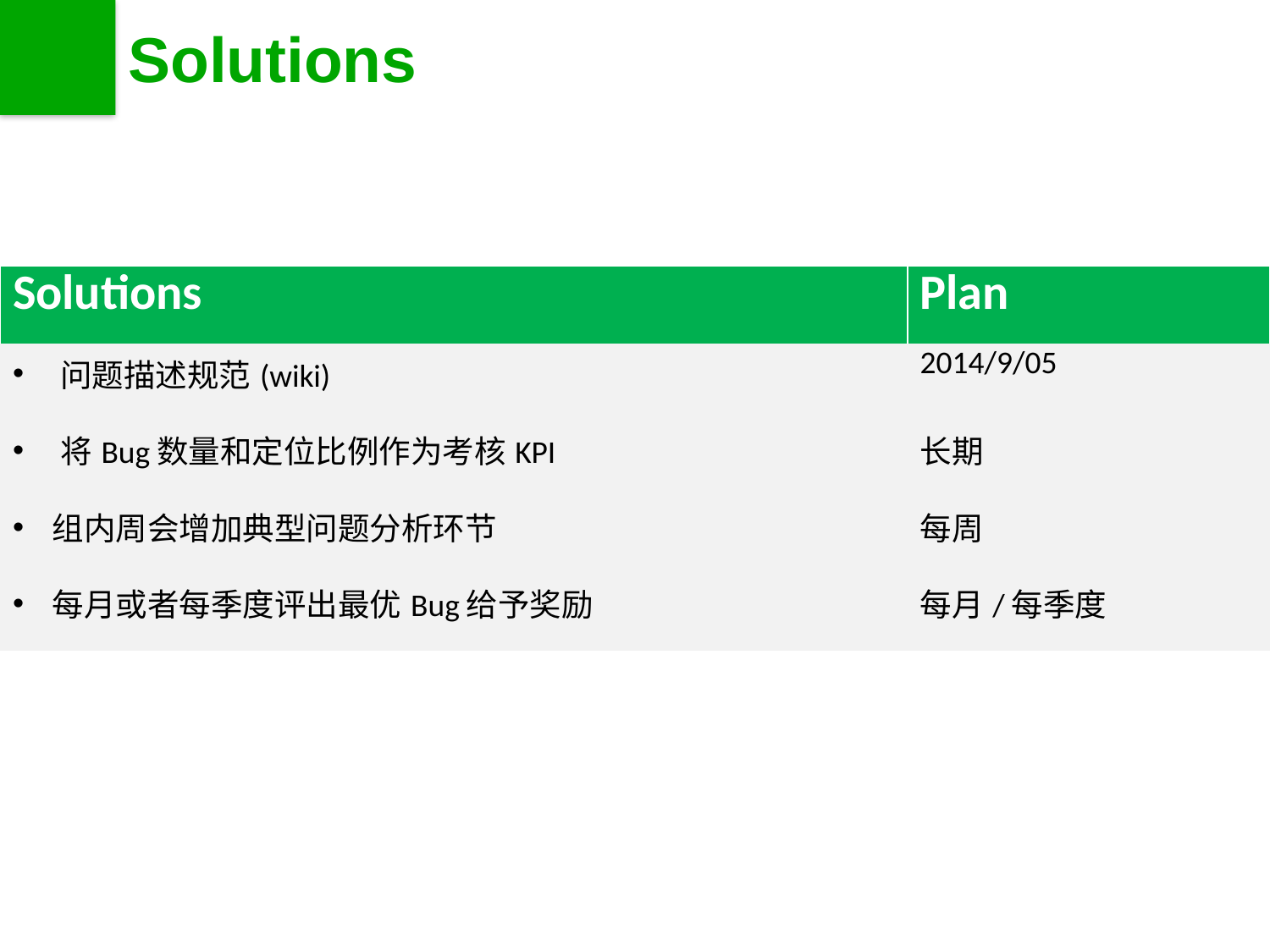

# Solutions
| Solutions | Plan |
| --- | --- |
| 问题描述规范(wiki) | 2014/9/05 |
| 将Bug数量和定位比例作为考核KPI | 长期 |
| 组内周会增加典型问题分析环节 | 每周 |
| 每月或者每季度评出最优Bug给予奖励 | 每月/每季度 |